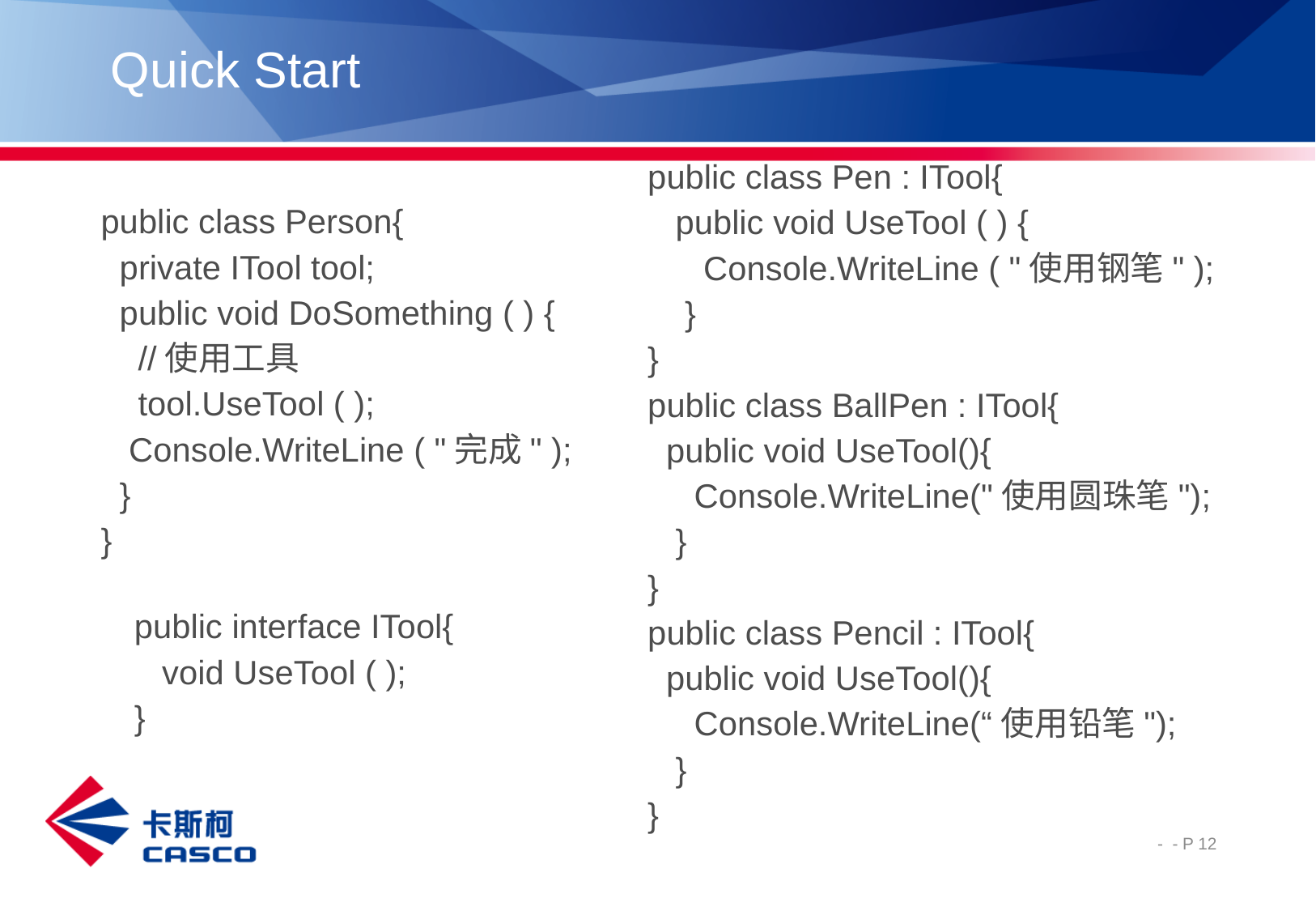

# Quick Start
public class Pen : ITool{
   public void UseTool ( ) {
      Console.WriteLine ( "使用钢笔" );
    }
}
public class BallPen : ITool{
  public void UseTool(){
     Console.WriteLine("使用圆珠笔");
   }
}
public class Pencil : ITool{
  public void UseTool(){
     Console.WriteLine(“使用铅笔");
   }
}
public class Person{
  private ITool tool;
  public void DoSomething ( ) {
    //使用工具
    tool.UseTool ( );
   Console.WriteLine ( "完成" );
  }
}
public interface ITool{
   void UseTool ( );
}
 -  - P 12